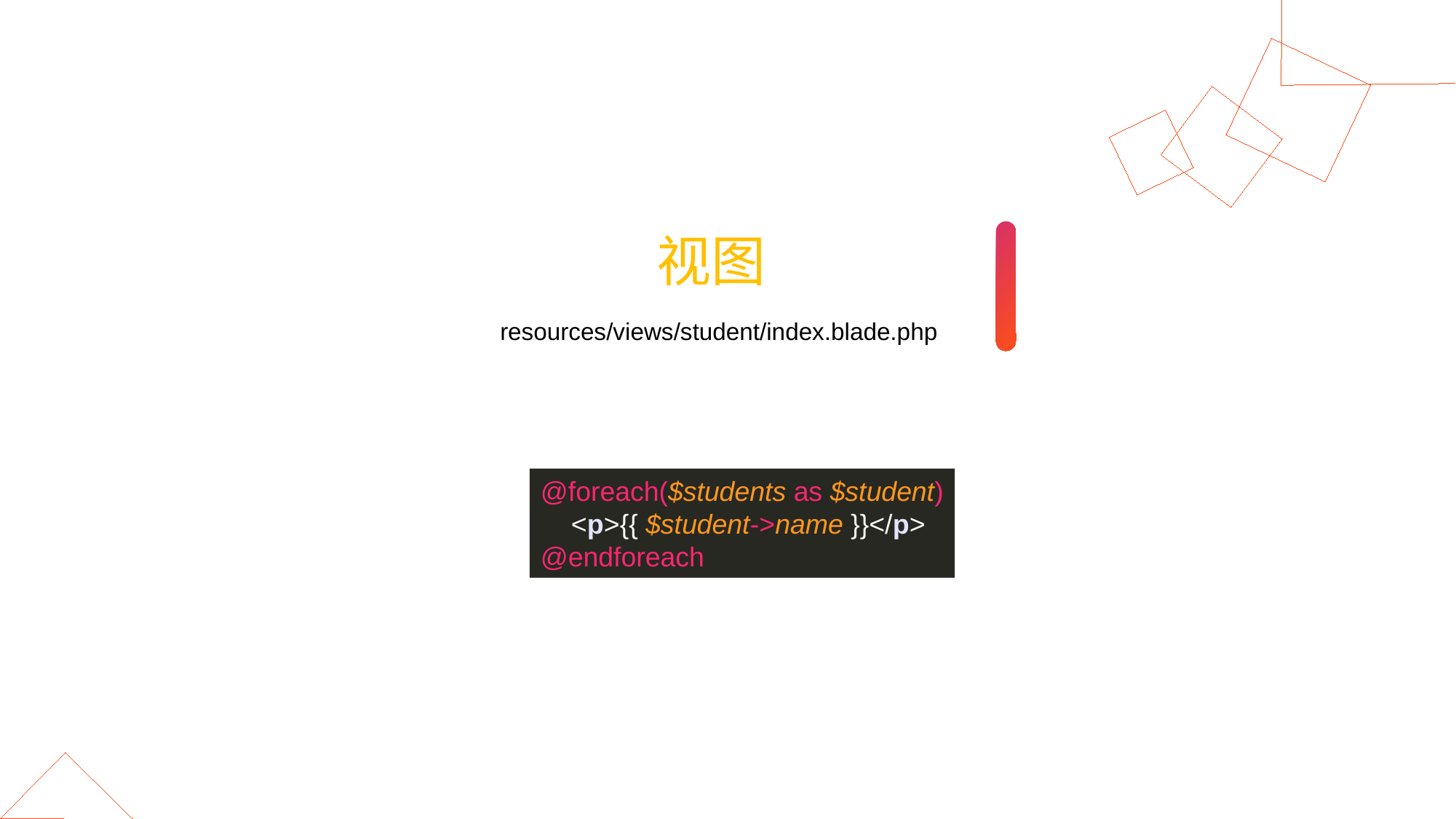

视图

resources/views/student/index.blade.php
@foreach($students as $student)
    <p>{{ $student->name }}</p>
@endforeach